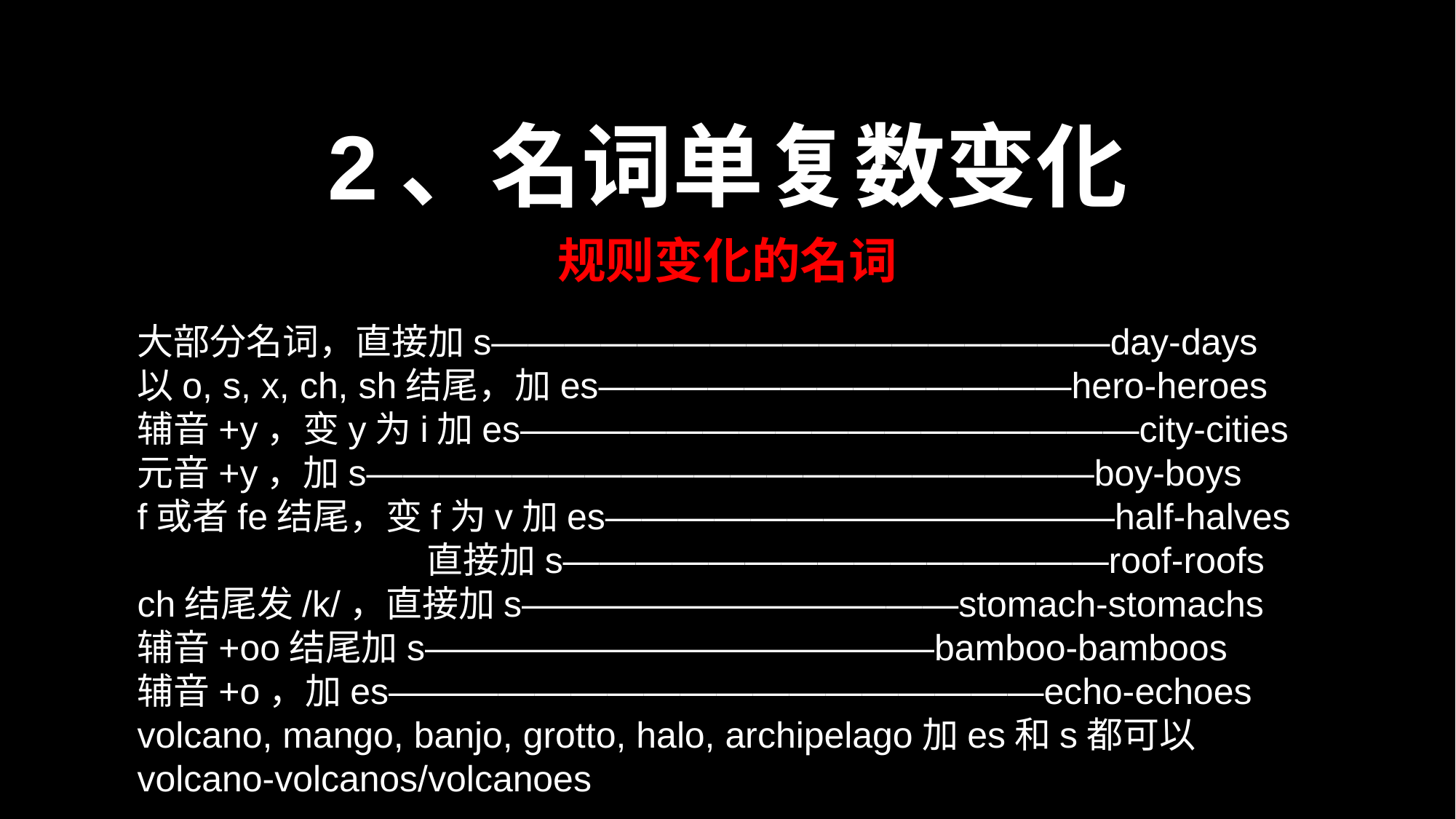

2、名词单复数变化
规则变化的名词
大部分名词，直接加s—————————————————day-days
以o, s, x, ch, sh结尾，加es—————————————hero-heroes
辅音+y，变y为i加es—————————————————city-cities
元音+y，加s————————————————————boy-boys
f或者fe结尾，变f为v加es——————————————half-halves
	                     直接加s———————————————roof-roofs
ch结尾发/k/，直接加s————————————stomach-stomachs
辅音+oo结尾加s——————————————bamboo-bamboos
辅音+o，加es——————————————————echo-echoes
volcano, mango, banjo, grotto, halo, archipelago加es和s都可以
volcano-volcanos/volcanoes